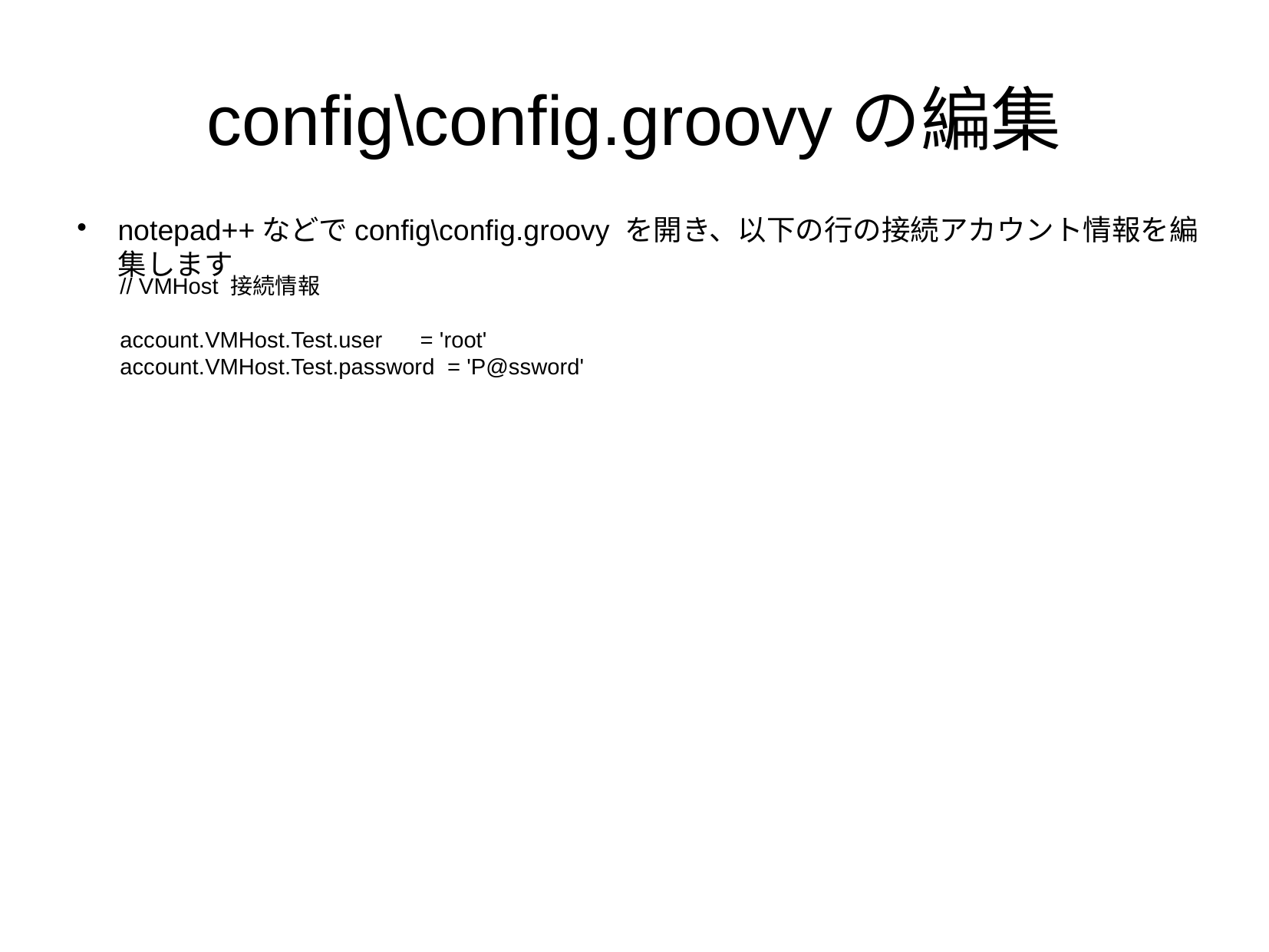

config\config.groovyの編集
notepad++などでconfig\config.groovy を開き、以下の行の接続アカウント情報を編集します
// VMHost 接続情報

account.VMHost.Test.user      = 'root'
account.VMHost.Test.password  = 'P@ssword'